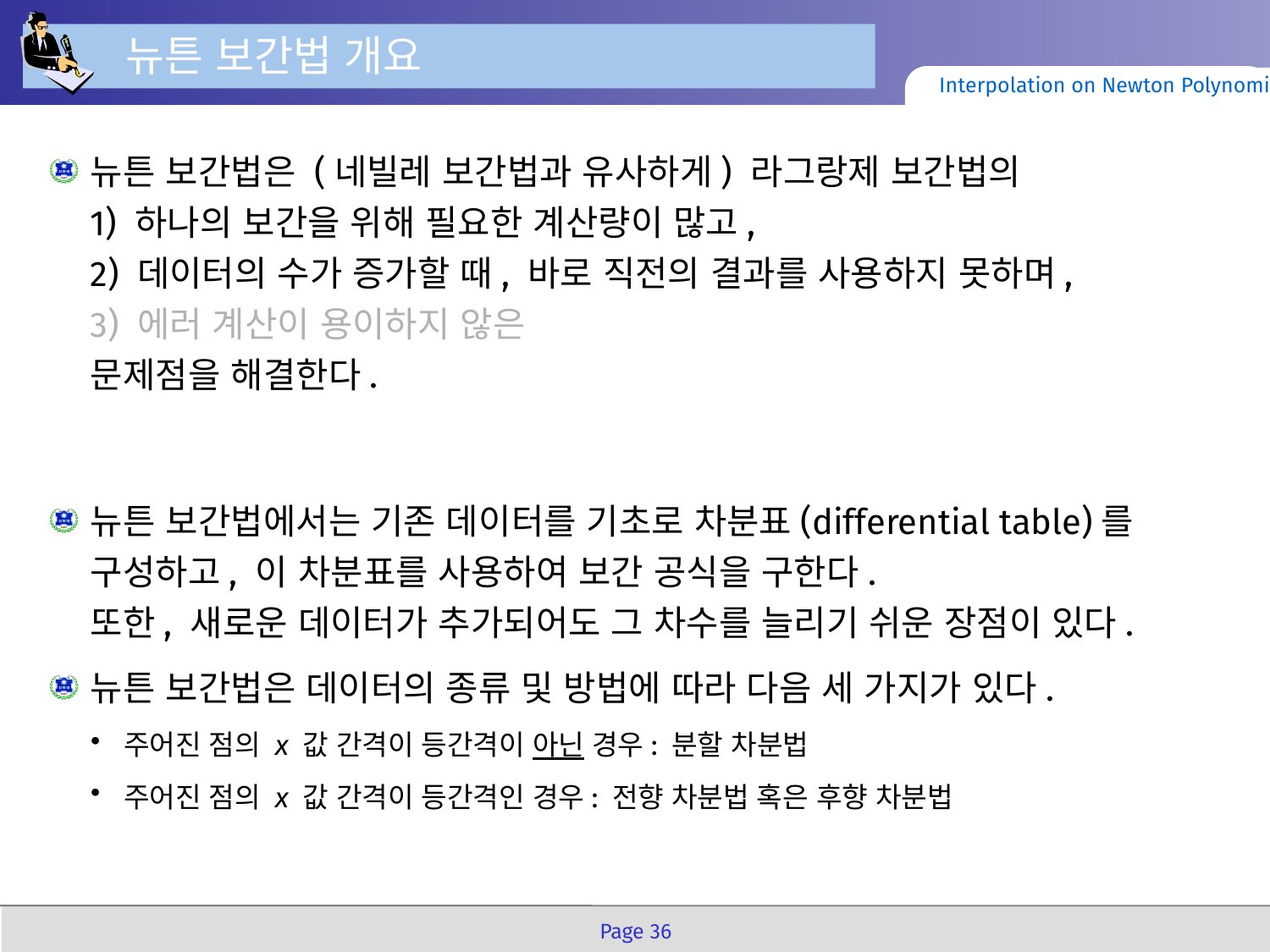

뉴튼 보간법 개요
Interpolation on Newton Polynomials
뉴튼 보간법은 (네빌레 보간법과 유사하게) 라그랑제 보간법의
1) 하나의 보간을 위해 필요한 계산량이 많고,
2) 데이터의 수가 증가할 때, 바로 직전의 결과를 사용하지 못하며,
3) 에러 계산이 용이하지 않은
문제점을 해결한다.
뉴튼 보간법에서는 기존 데이터를 기초로 차분표(differential table)를 구성하고, 이 차분표를 사용하여 보간 공식을 구한다.
또한, 새로운 데이터가 추가되어도 그 차수를 늘리기 쉬운 장점이 있다.
뉴튼 보간법은 데이터의 종류 및 방법에 따라 다음 세 가지가 있다.
주어진 점의 x 값 간격이 등간격이 아닌 경우: 분할 차분법
주어진 점의 x 값 간격이 등간격인 경우: 전향 차분법 혹은 후향 차분법
Page 36